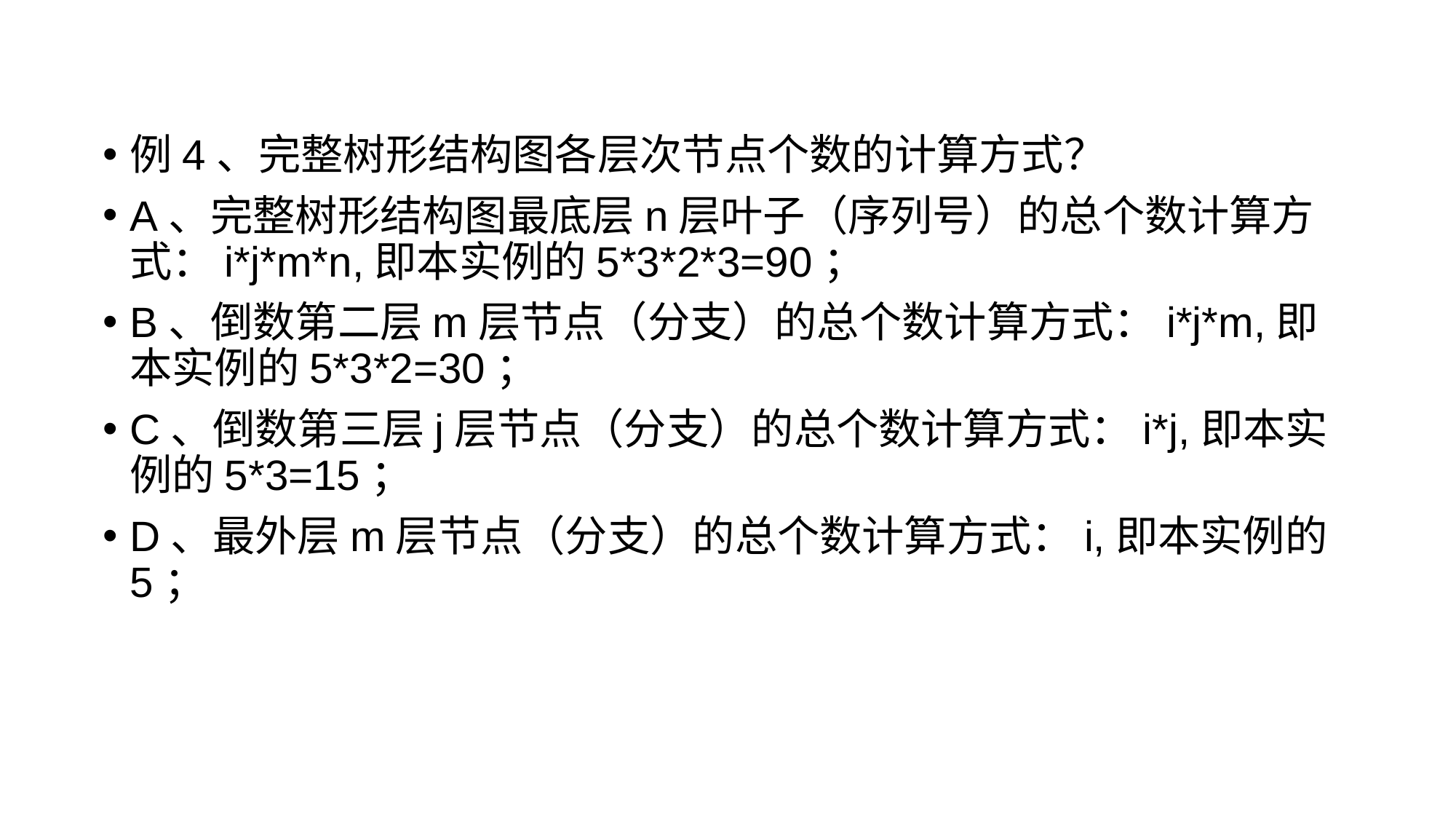

例4、完整树形结构图各层次节点个数的计算方式？
A、完整树形结构图最底层n层叶子（序列号）的总个数计算方式：i*j*m*n,即本实例的5*3*2*3=90；
B、倒数第二层m层节点（分支）的总个数计算方式：i*j*m,即本实例的5*3*2=30；
C、倒数第三层j层节点（分支）的总个数计算方式：i*j,即本实例的5*3=15；
D、最外层m层节点（分支）的总个数计算方式：i,即本实例的5；